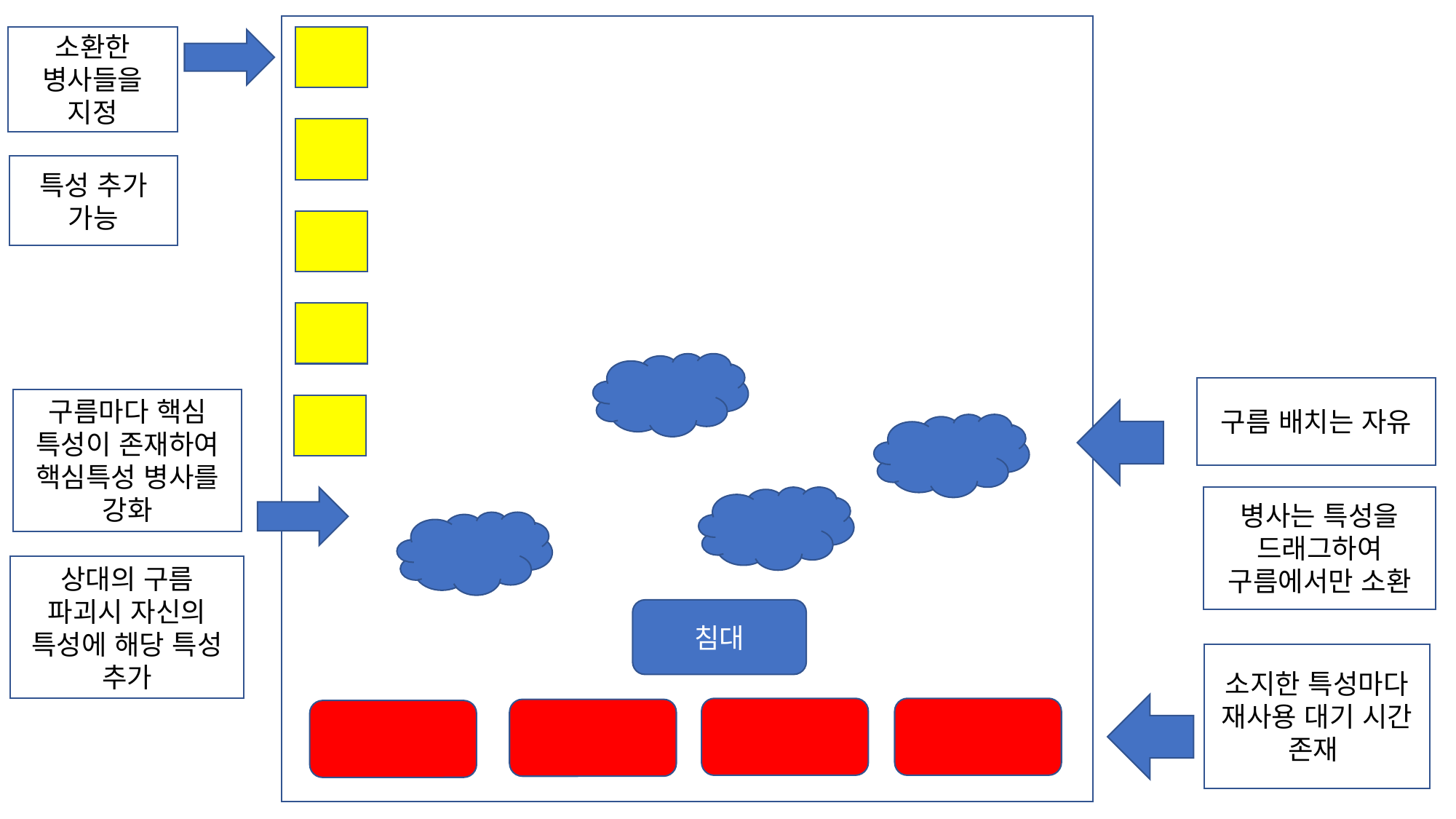

소환한 병사들을 지정

특성 추가 가능

구름 배치는 자유
구름마다 핵심 특성이 존재하여 핵심특성 병사를 강화

병사는 특성을 드래그하여 구름에서만 소환

상대의 구름 파괴시 자신의 특성에 해당 특성 추가
침대
소지한 특성마다 재사용 대기 시간 존재